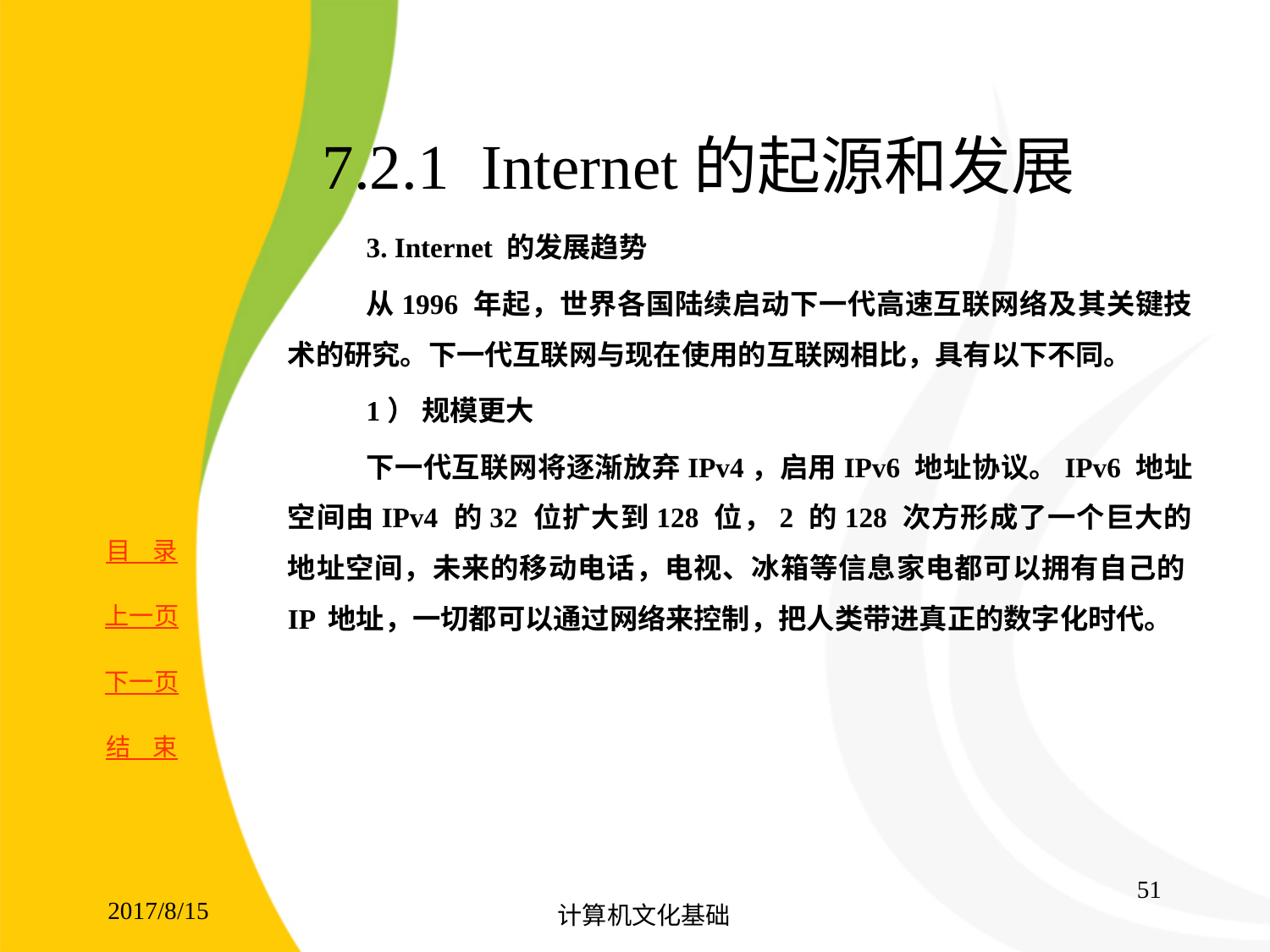

# 7.2.1  Internet的起源和发展
3. Internet 的发展趋势
从1996 年起，世界各国陆续启动下一代高速互联网络及其关键技术的研究。下一代互联网与现在使用的互联网相比，具有以下不同。
1） 规模更大
下一代互联网将逐渐放弃IPv4，启用IPv6 地址协议。IPv6 地址空间由IPv4 的32 位扩大到128 位，2 的128 次方形成了一个巨大的地址空间，未来的移动电话，电视、冰箱等信息家电都可以拥有自己的IP 地址，一切都可以通过网络来控制，把人类带进真正的数字化时代。
51
2017/8/15